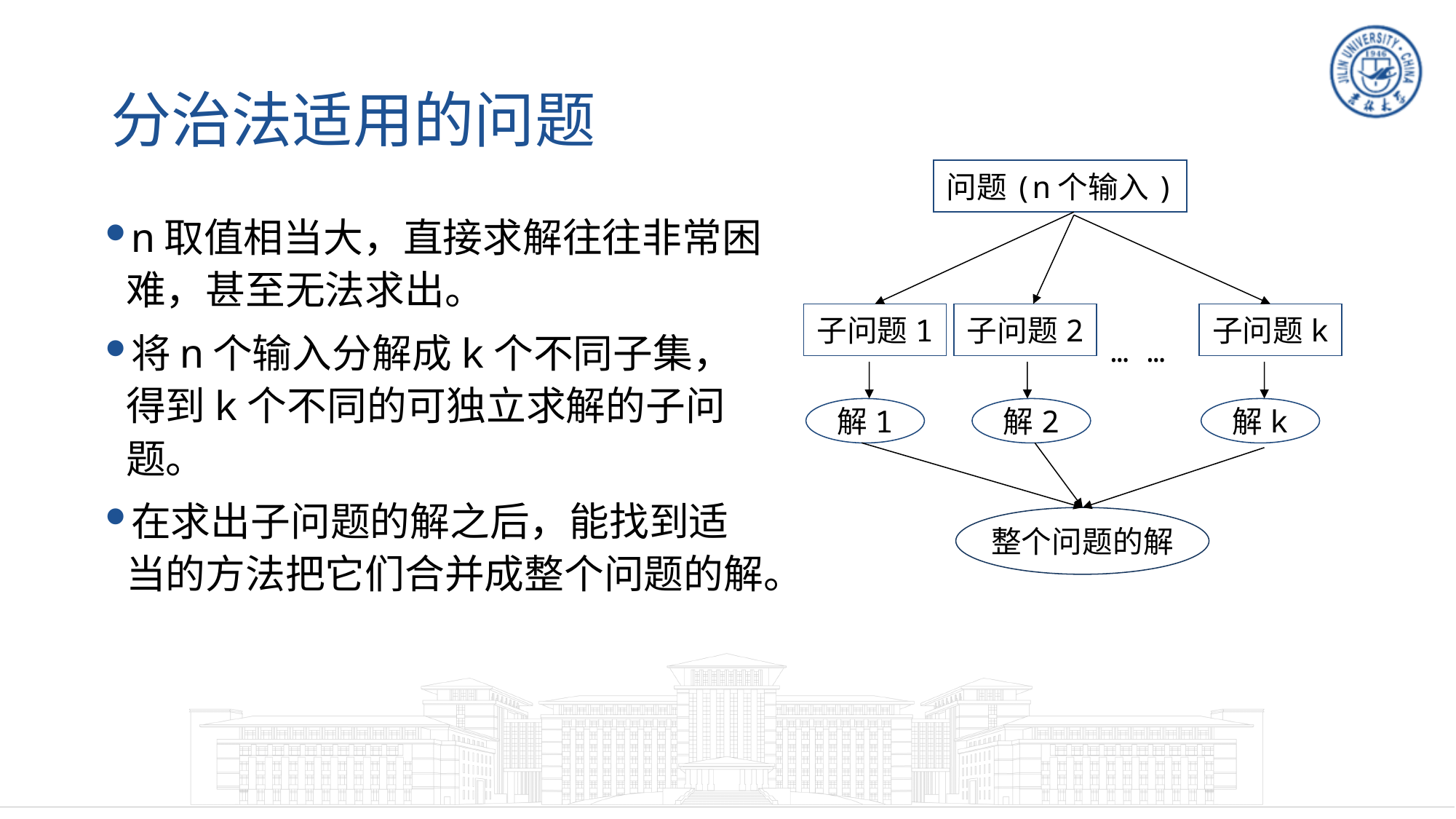

# 分治法适用的问题
问题(n个输入)
n取值相当大，直接求解往往非常困难，甚至无法求出。
将n个输入分解成k个不同子集，得到k个不同的可独立求解的子问题。
在求出子问题的解之后，能找到适当的方法把它们合并成整个问题的解。

子问题1
子问题2
子问题k
… …

解1
解2
解k

整个问题的解
4